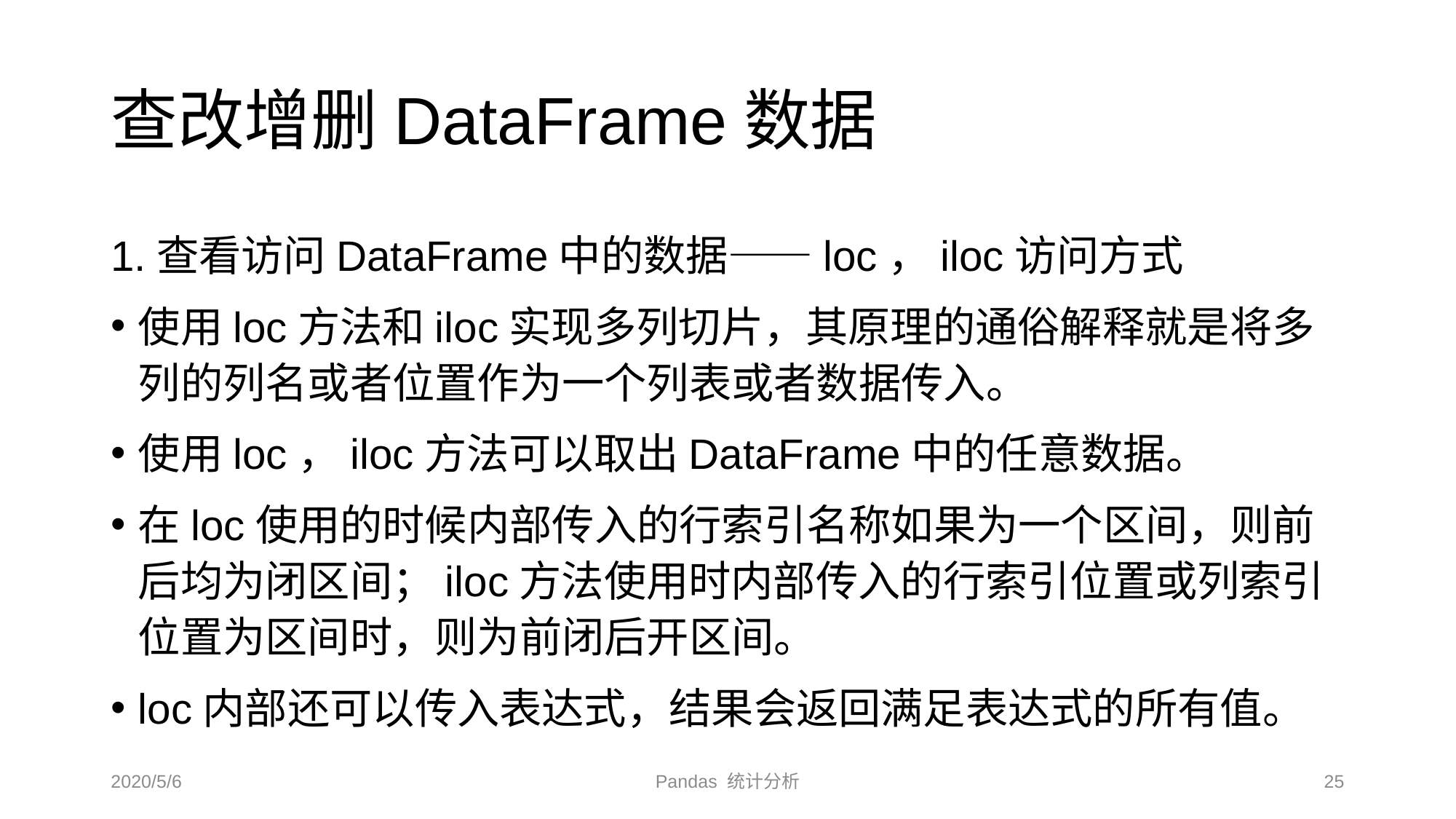

# 查改增删DataFrame数据
1.查看访问DataFrame中的数据——loc，iloc访问方式
使用loc方法和iloc实现多列切片，其原理的通俗解释就是将多列的列名或者位置作为一个列表或者数据传入。
使用loc，iloc方法可以取出DataFrame中的任意数据。
在loc使用的时候内部传入的行索引名称如果为一个区间，则前后均为闭区间；iloc方法使用时内部传入的行索引位置或列索引位置为区间时，则为前闭后开区间。
loc内部还可以传入表达式，结果会返回满足表达式的所有值。
2020/5/6
Pandas 统计分析
25